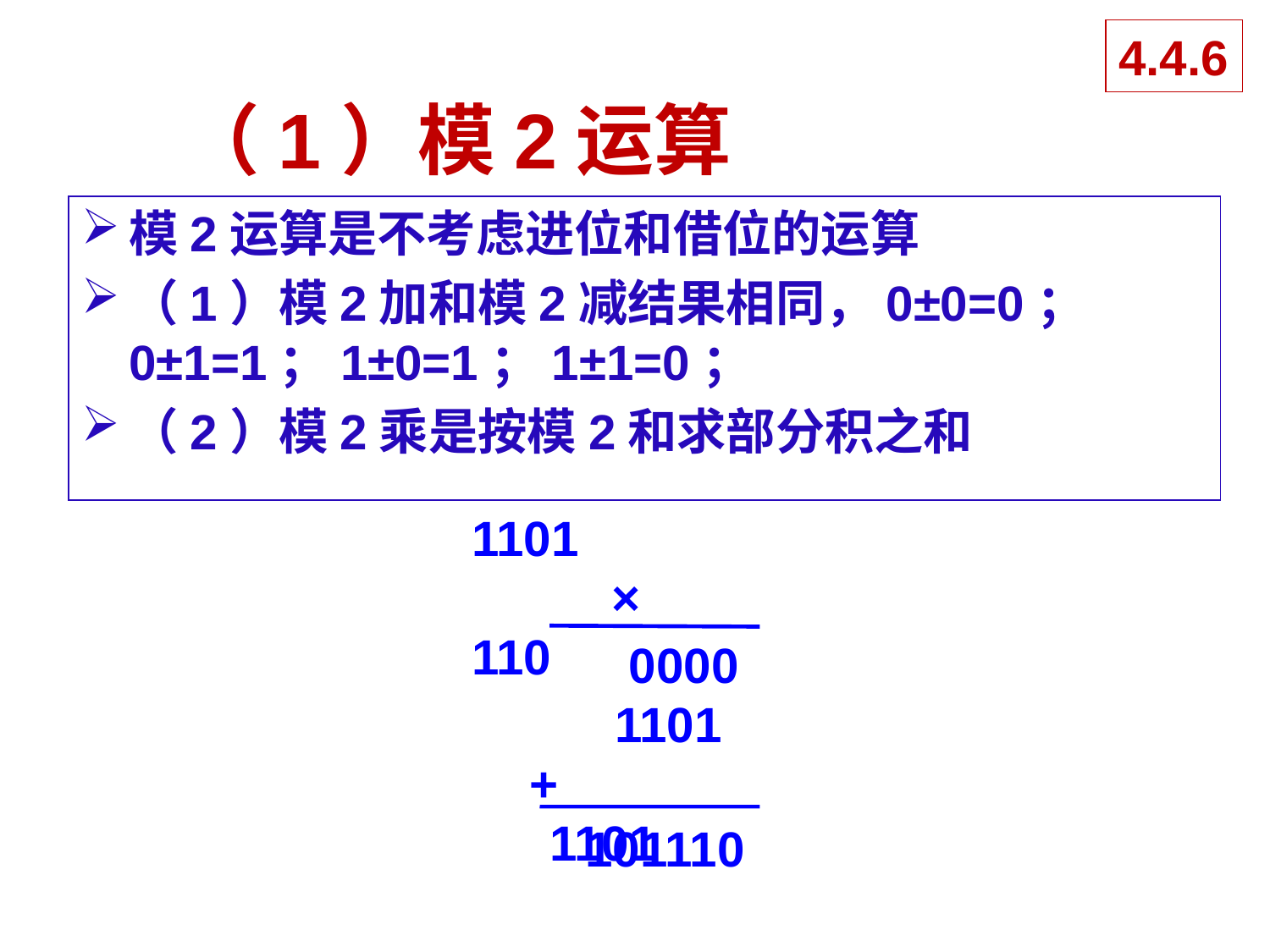

4.4.6
# （1）模2运算
模2运算是不考虑进位和借位的运算
（1）模2加和模2减结果相同，0±0=0；0±1=1；1±0=1；1±1=0；
（2）模2乘是按模2和求部分积之和
          1101
      ×  110

      0000
     1101

  +  1101

            101110